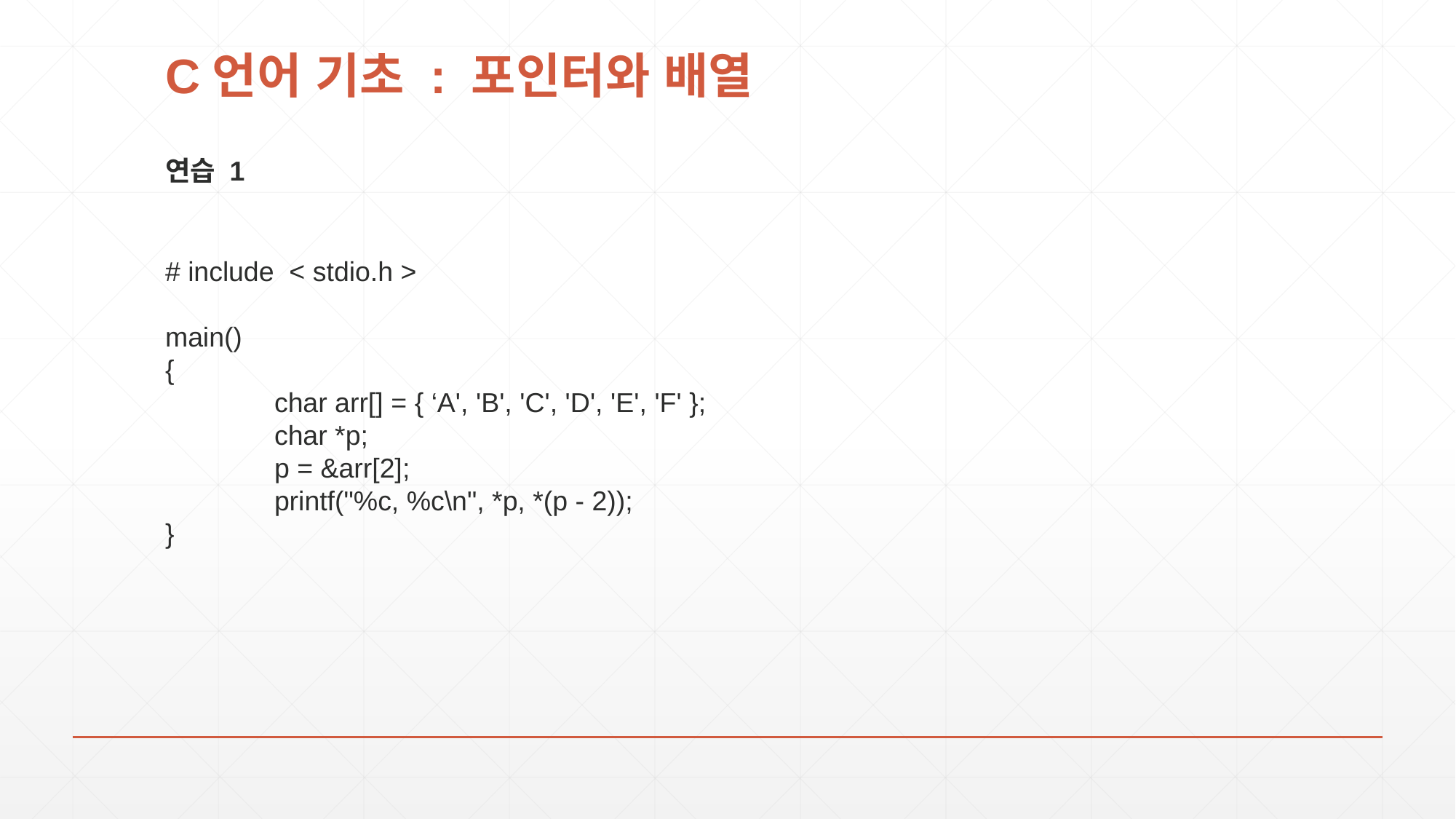

# C언어 기초 : 포인터와 배열
연습 1
# include  < stdio.h >

main()
{
	char arr[] = { ‘A', 'B', 'C', 'D', 'E', 'F' };
	char *p;
	p = &arr[2];
	printf("%c, %c\n", *p, *(p - 2));
}